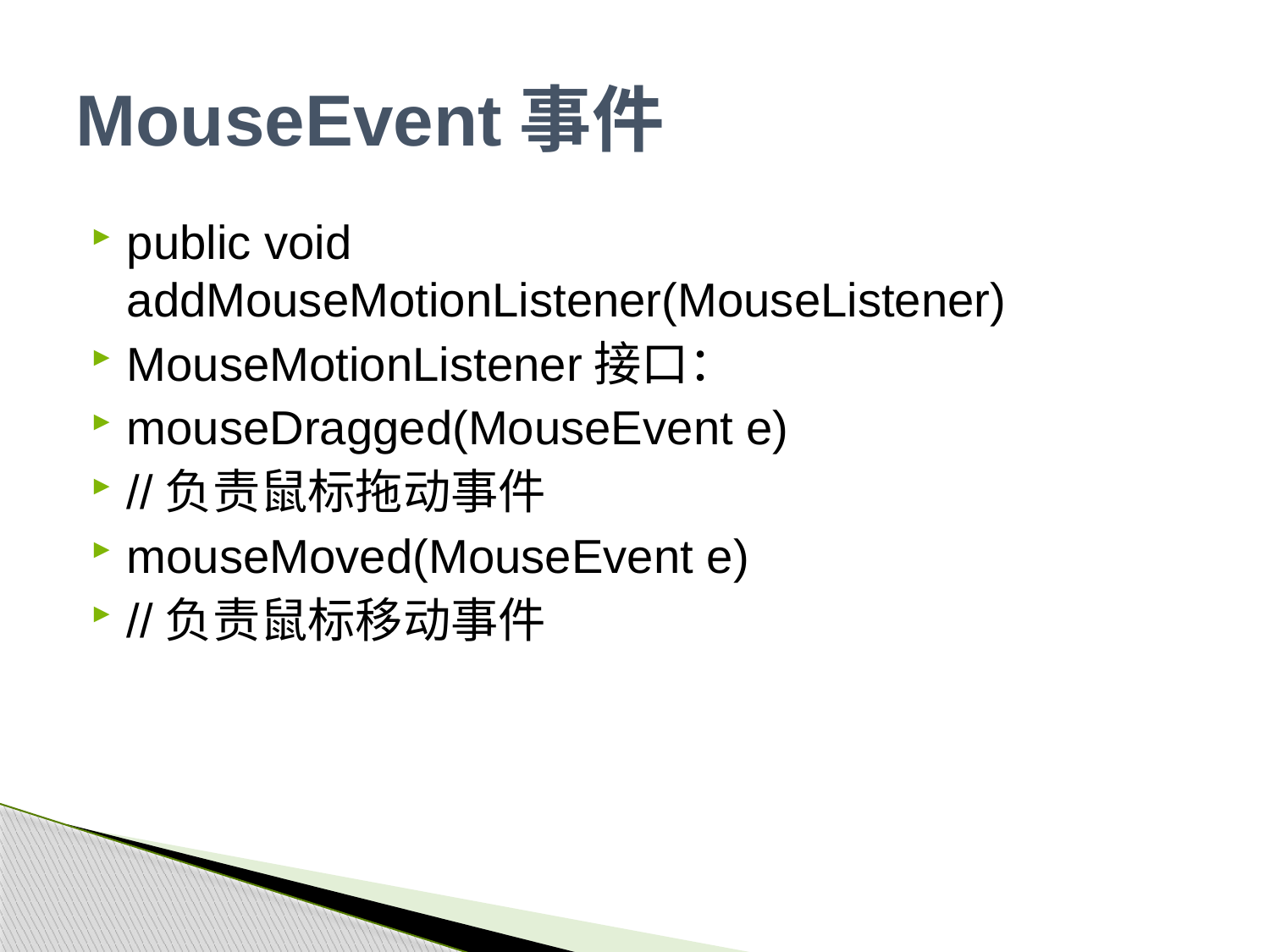

# MouseEvent事件
public void addMouseMotionListener(MouseListener)
MouseMotionListener接口：
mouseDragged(MouseEvent e)
//负责鼠标拖动事件
mouseMoved(MouseEvent e)
//负责鼠标移动事件